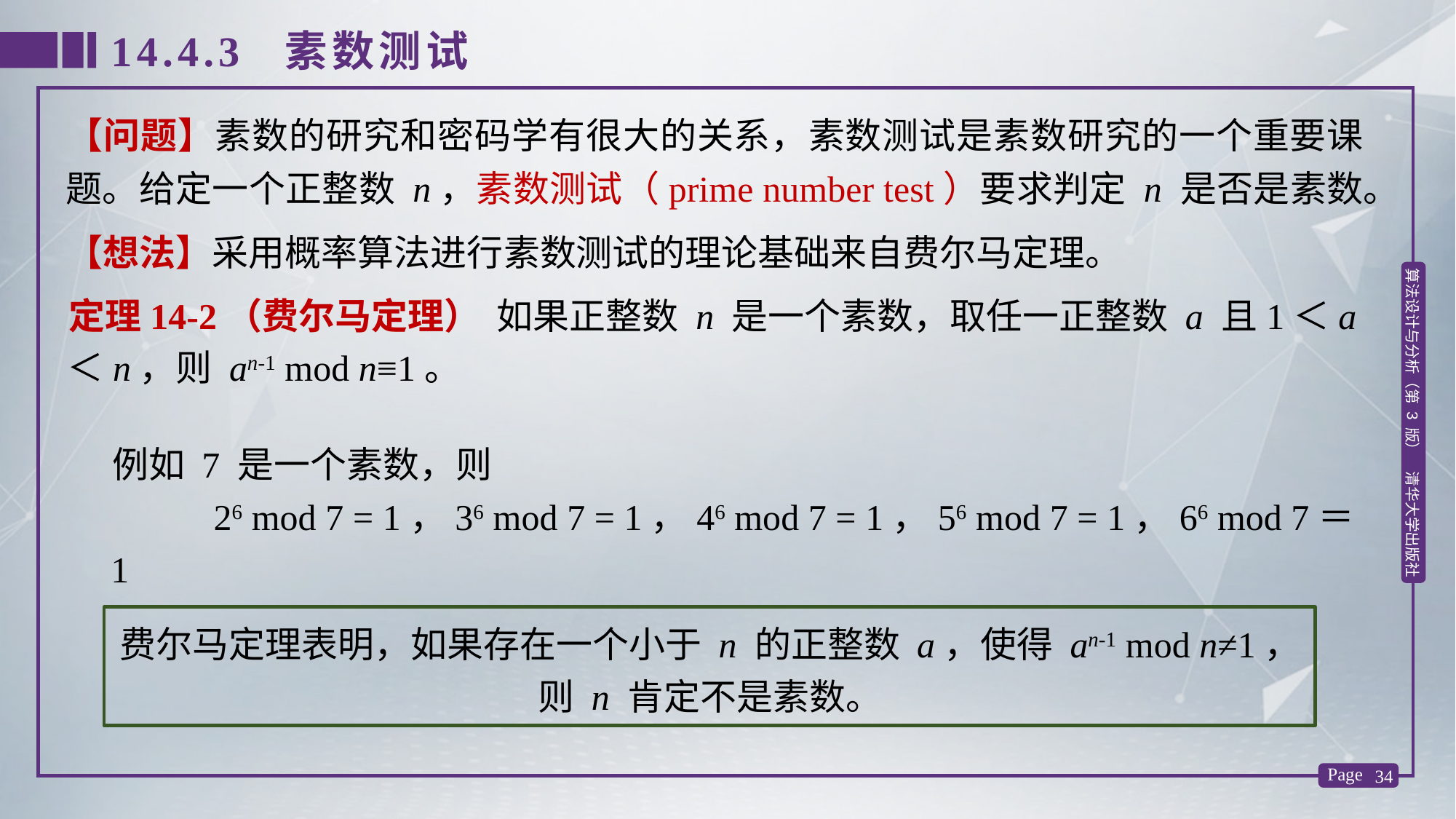

14.4.3  素数测试
【问题】素数的研究和密码学有很大的关系，素数测试是素数研究的一个重要课题。给定一个正整数 n，素数测试（prime number test）要求判定 n 是否是素数。
【想法】采用概率算法进行素数测试的理论基础来自费尔马定理。
定理14-2（费尔马定理）  如果正整数 n 是一个素数，取任一正整数 a 且1＜a＜n，则 an-1 mod n≡1。
例如 7 是一个素数，则
           26 mod 7 = 1，36 mod 7 = 1，46 mod 7 = 1，56 mod 7 = 1，66 mod 7＝1
费尔马定理表明，如果存在一个小于 n 的正整数 a，使得 an-1 mod n≠1，
则 n 肯定不是素数。